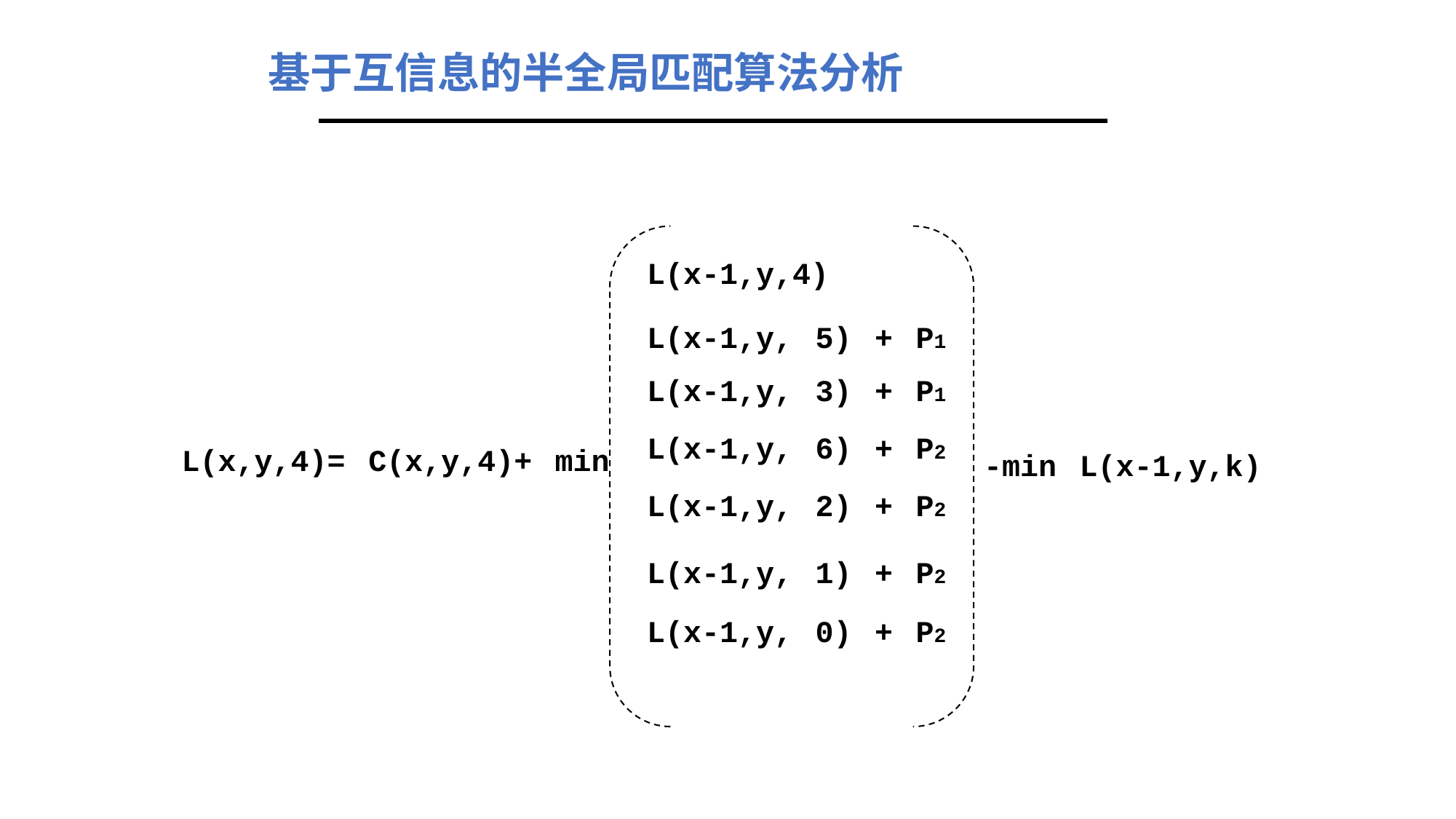

# 基于互信息的半全局匹配算法分析

L(x-1,y,4)

L(x-1,y,   5)   +   P1
L(x-1,y,   3)   +   P1

L(x-1,y,   6)   +   P2

L(x-1,y,   2)   +   P2

L(x-1,y,   1)   +   P2

L(x-1,y,   0)   +   P2
L(x,y,4)=   C(x,y,4)+   min
-min   L(x-1,y,k)